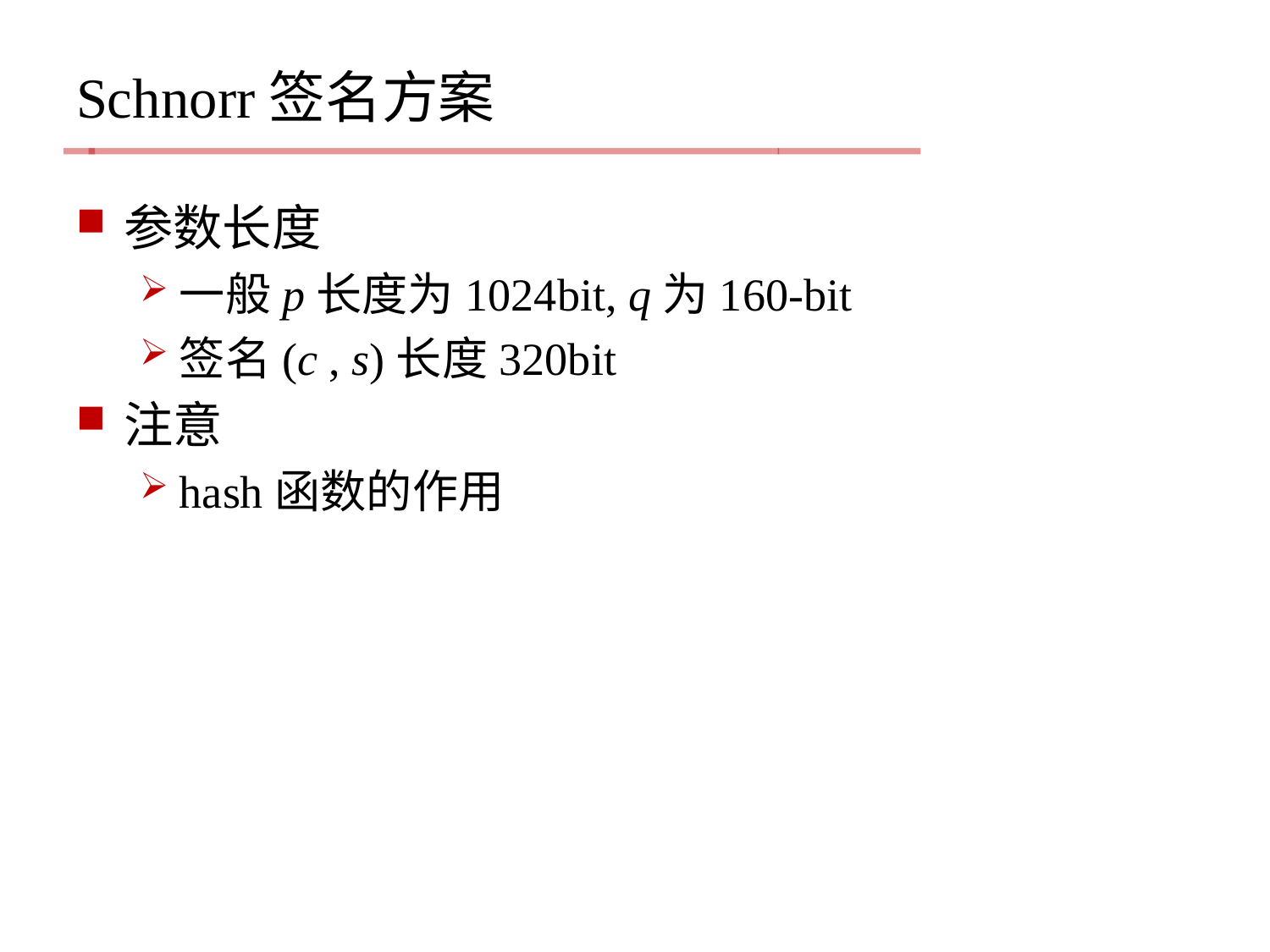

# Schnorr签名方案
参数长度
一般p长度为1024bit, q为160-bit
签名(c , s)长度320bit
注意
hash函数的作用